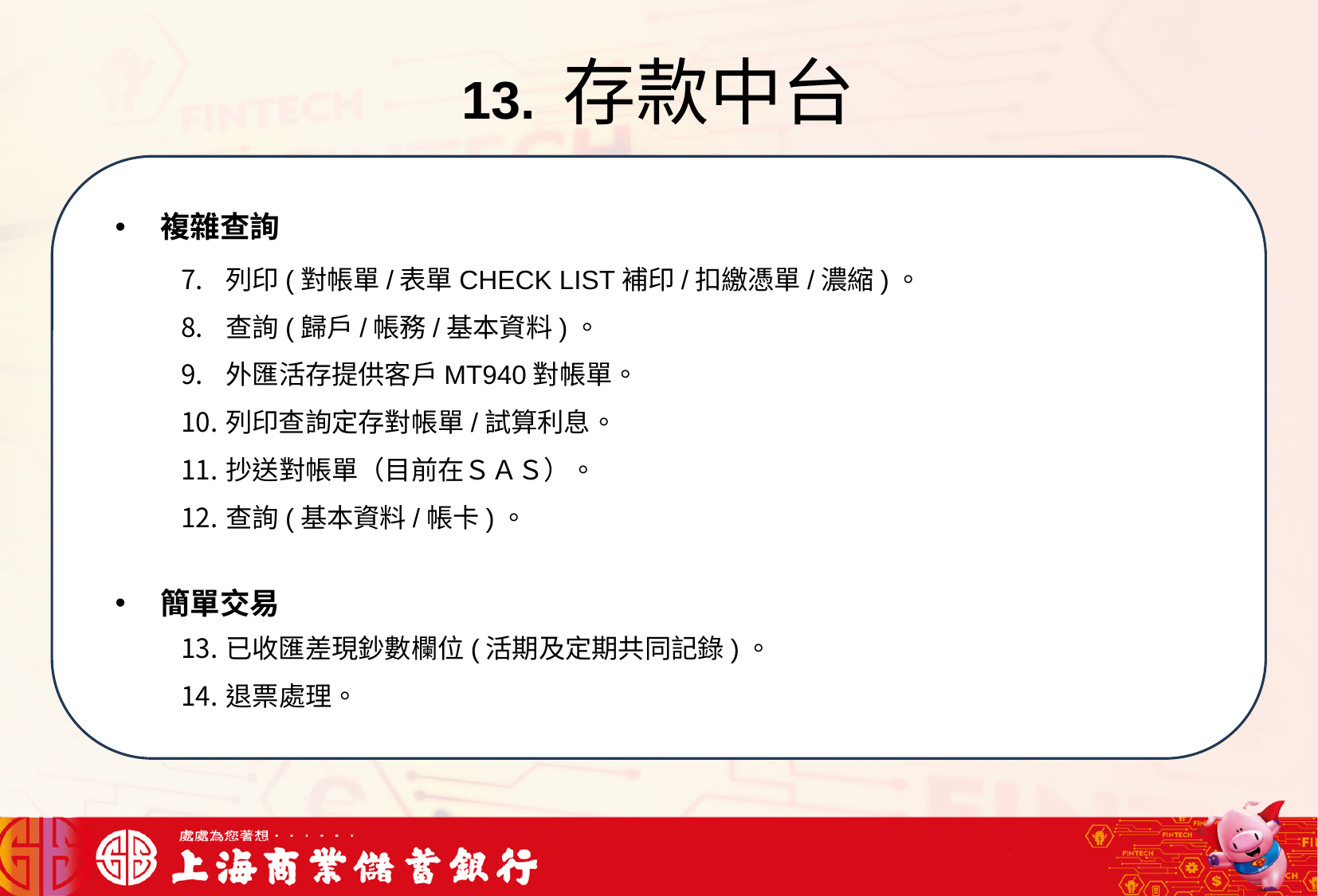

# 13. 存款中台
的答案回覆用戶
複雜查詢

簡單交易

列印(對帳單/表單CHECK LIST補印/扣繳憑單/濃縮)。
查詢(歸戶/帳務/基本資料)。
外匯活存提供客戶MT940對帳單。
列印查詢定存對帳單/試算利息。
抄送對帳單（目前在ＳＡＳ）。
查詢(基本資料/帳卡)。

已收匯差現鈔數欄位(活期及定期共同記錄)。
退票處理。